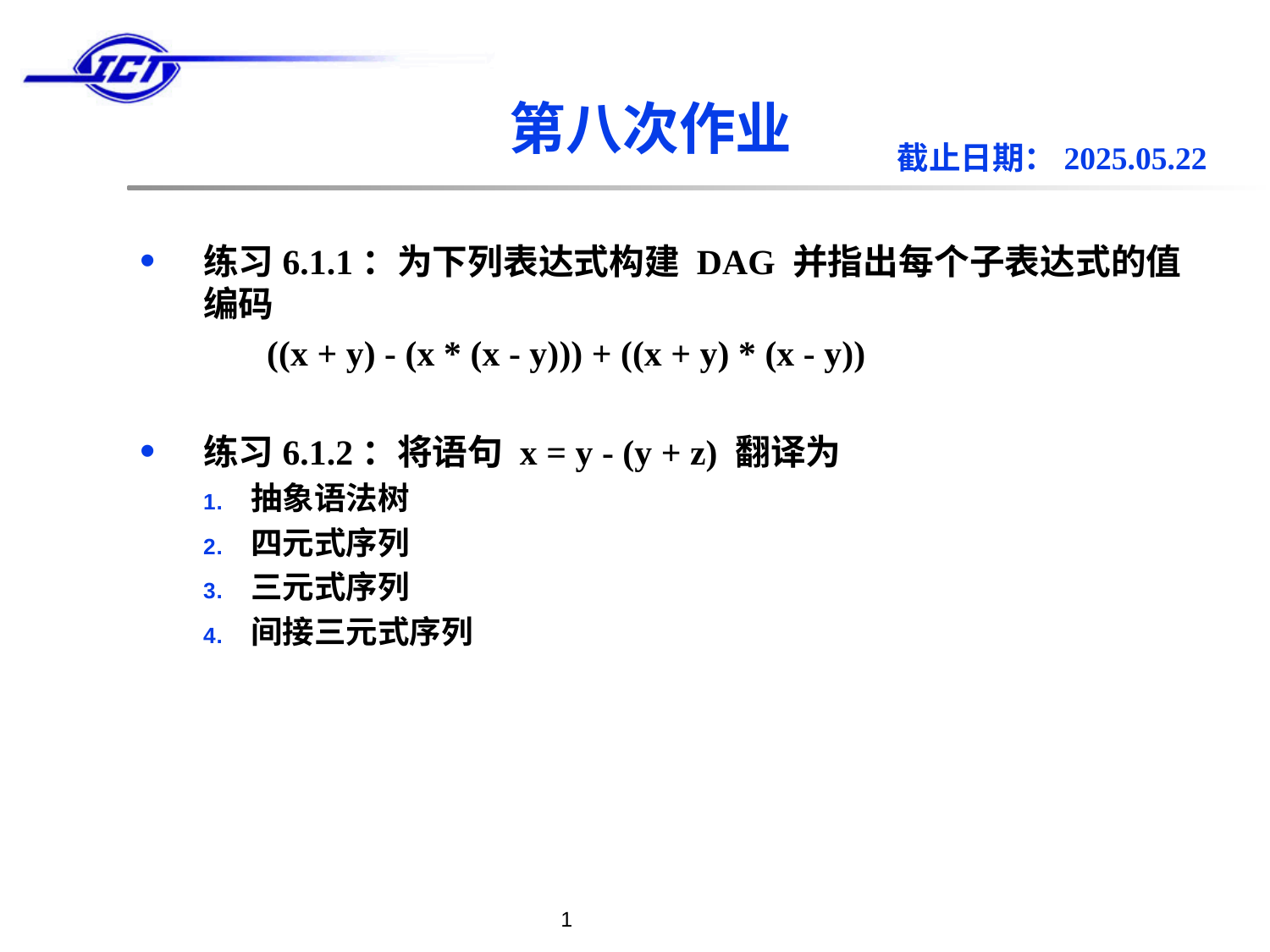

# 第八次作业
截止日期：2025.05.22
练习6.1.1：为下列表达式构建 DAG 并指出每个子表达式的值编码
	((x + y) - (x * (x - y))) + ((x + y) * (x - y))

练习6.1.2：将语句 x = y - (y + z) 翻译为
抽象语法树
四元式序列
三元式序列
间接三元式序列